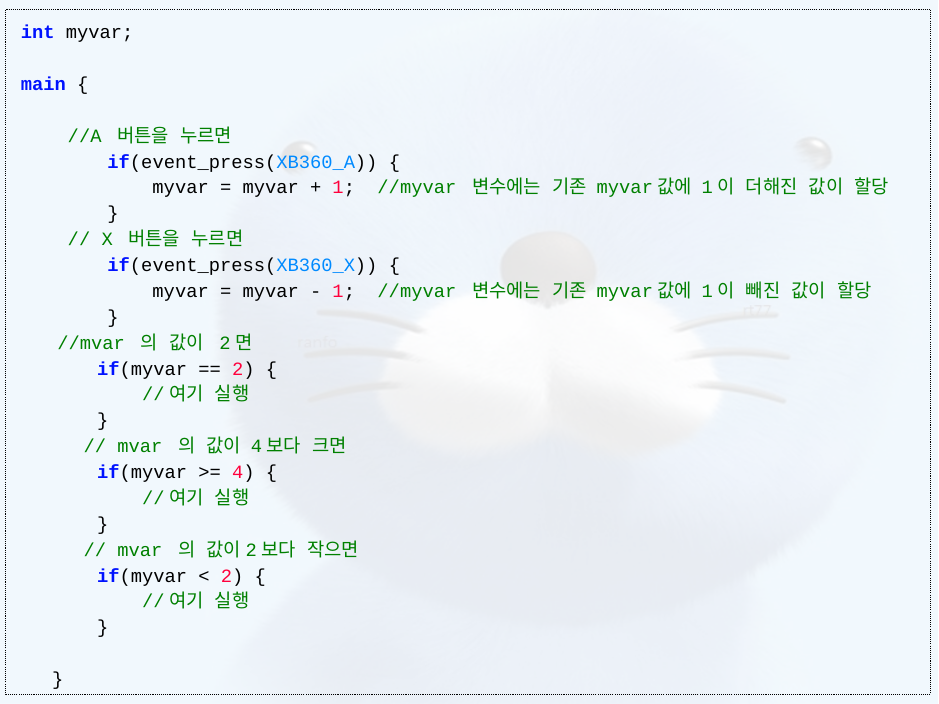

int myvar;

main {

 //A 버튼을 누르면
    if(event_press(XB360_A)) {
        myvar = myvar + 1;  //myvar 변수에는 기존 myvar값에 1이 더해진 값이 할당
    }
 // X 버튼을 누르면
    if(event_press(XB360_X)) {
        myvar = myvar - 1;  //myvar 변수에는 기존 myvar값에 1이 빼진 값이 할당
    }
 //mvar 의 값이 2면
    if(myvar == 2) {
        //여기 실행
    }
      // mvar 의 값이 4보다 크면
    if(myvar >= 4) {
        //여기 실행
    }
      // mvar 의 값이2보다 작으면
    if(myvar < 2) {
        //여기 실행
    }

}